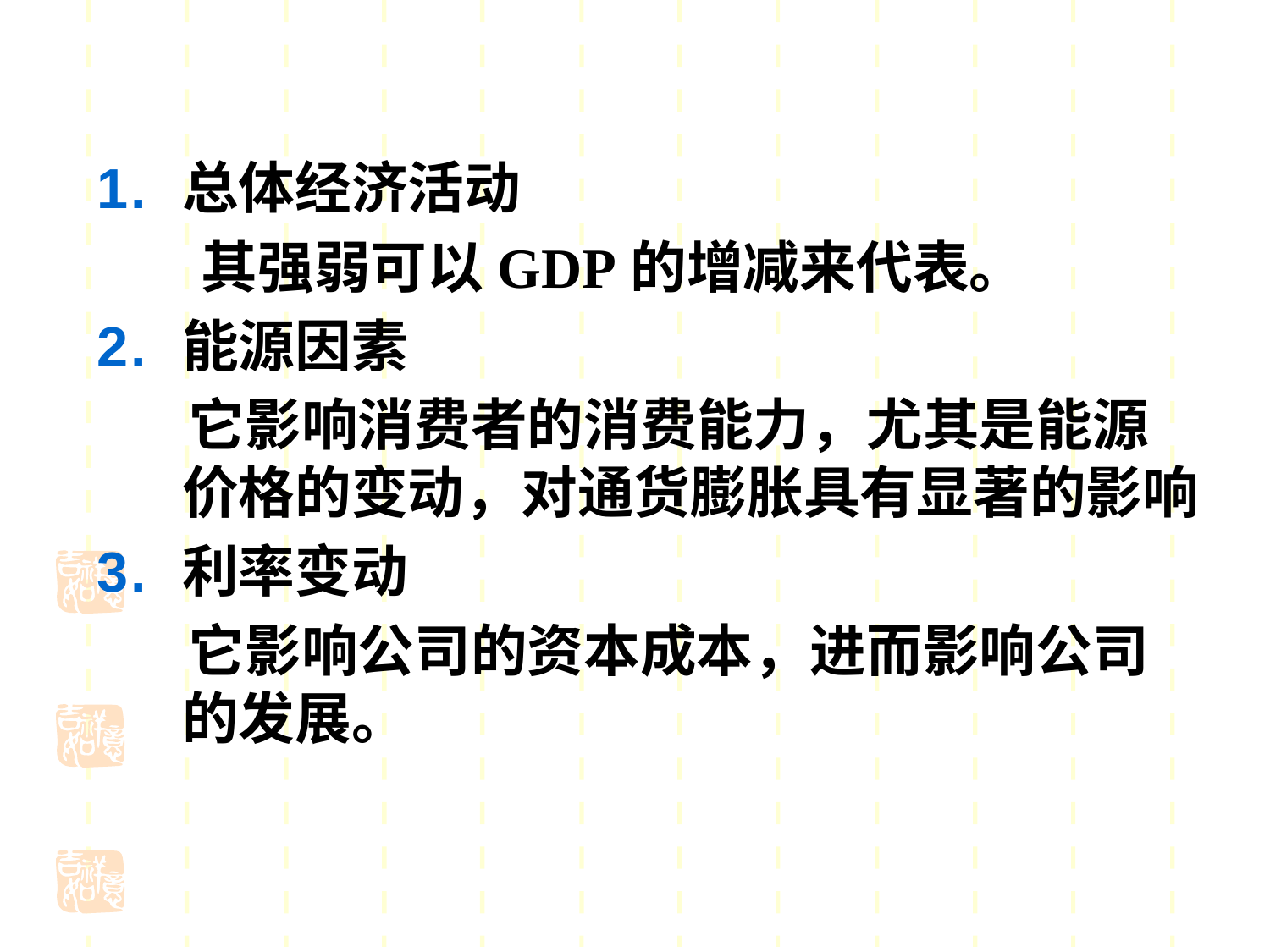

总体经济活动
       其强弱可以GDP的增减来代表。
能源因素
      它影响消费者的消费能力，尤其是能源价格的变动，对通货膨胀具有显著的影响
利率变动
      它影响公司的资本成本，进而影响公司的发展。